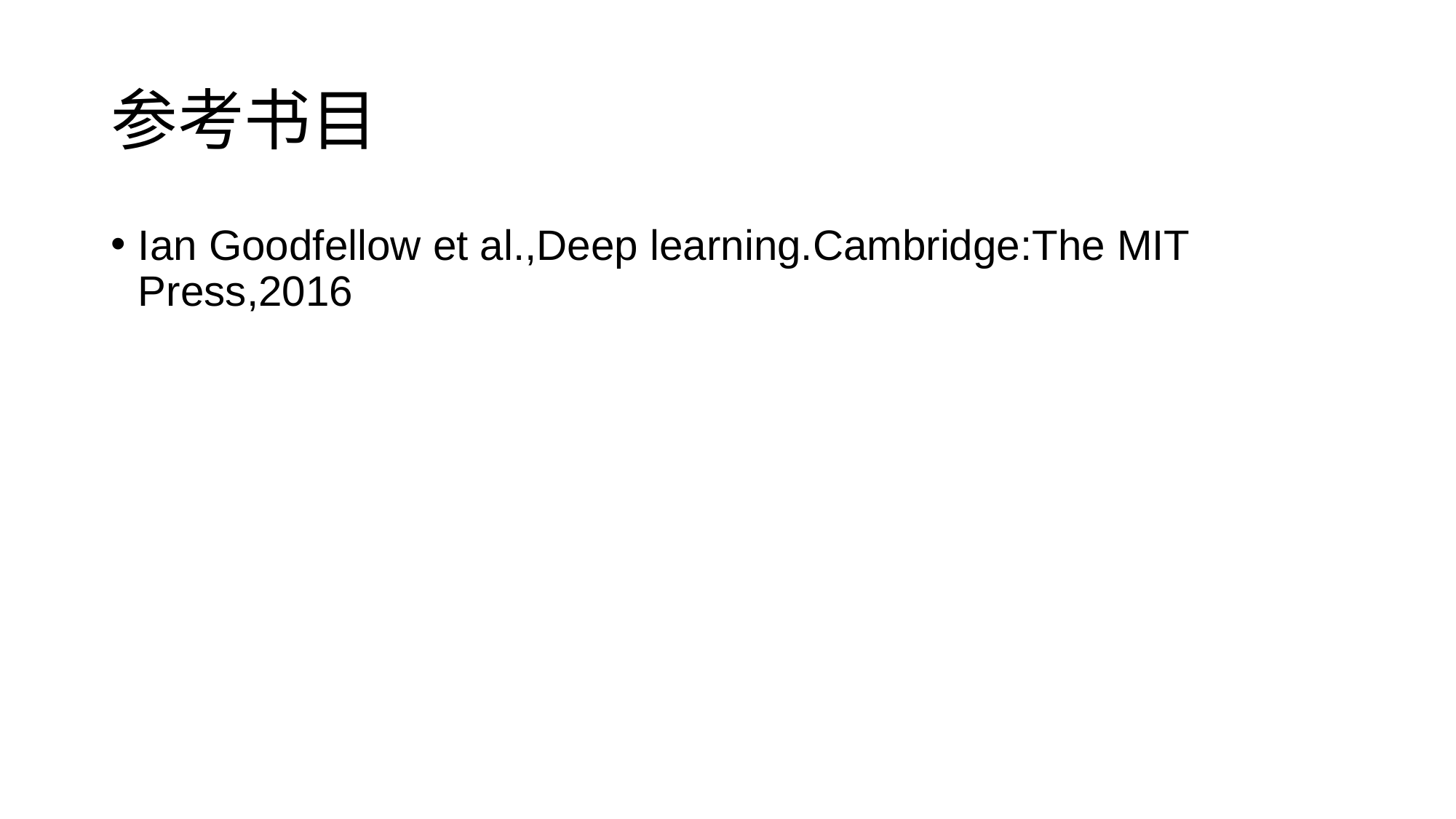

# 参考书目
Ian Goodfellow et al.,Deep learning.Cambridge:The MIT Press,2016